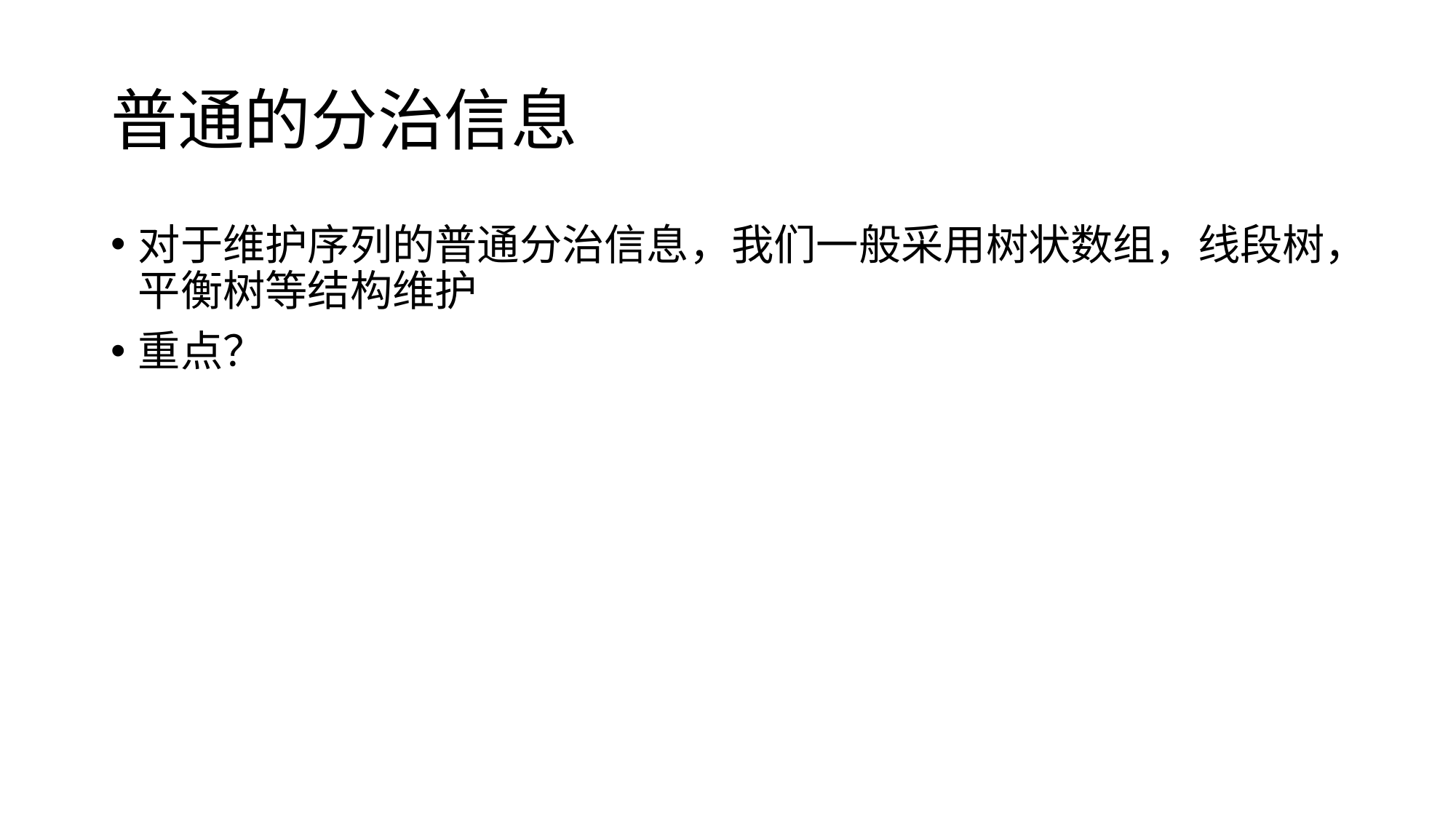

# 普通的分治信息
对于维护序列的普通分治信息，我们一般采用树状数组，线段树，平衡树等结构维护
重点？